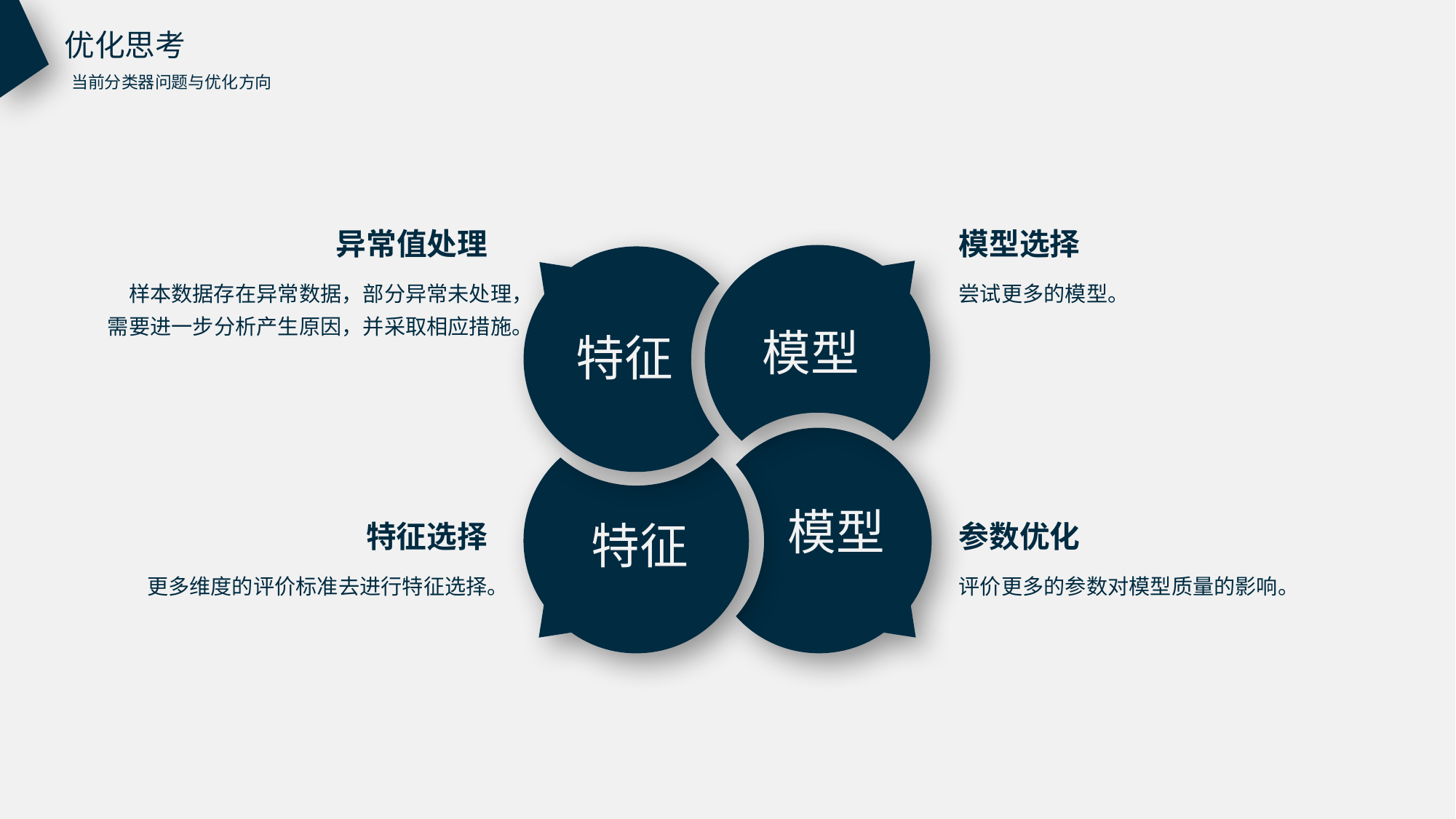

优化思考
 当前分类器问题与优化方向
异常值处理
模型选择

  样本数据存在异常数据，部分异常未处理，需要进一步分析产生原因，并采取相应措施。
尝试更多的模型。
模型
特征

模型
特征选择
参数优化
特征
更多维度的评价标准去进行特征选择。
评价更多的参数对模型质量的影响。